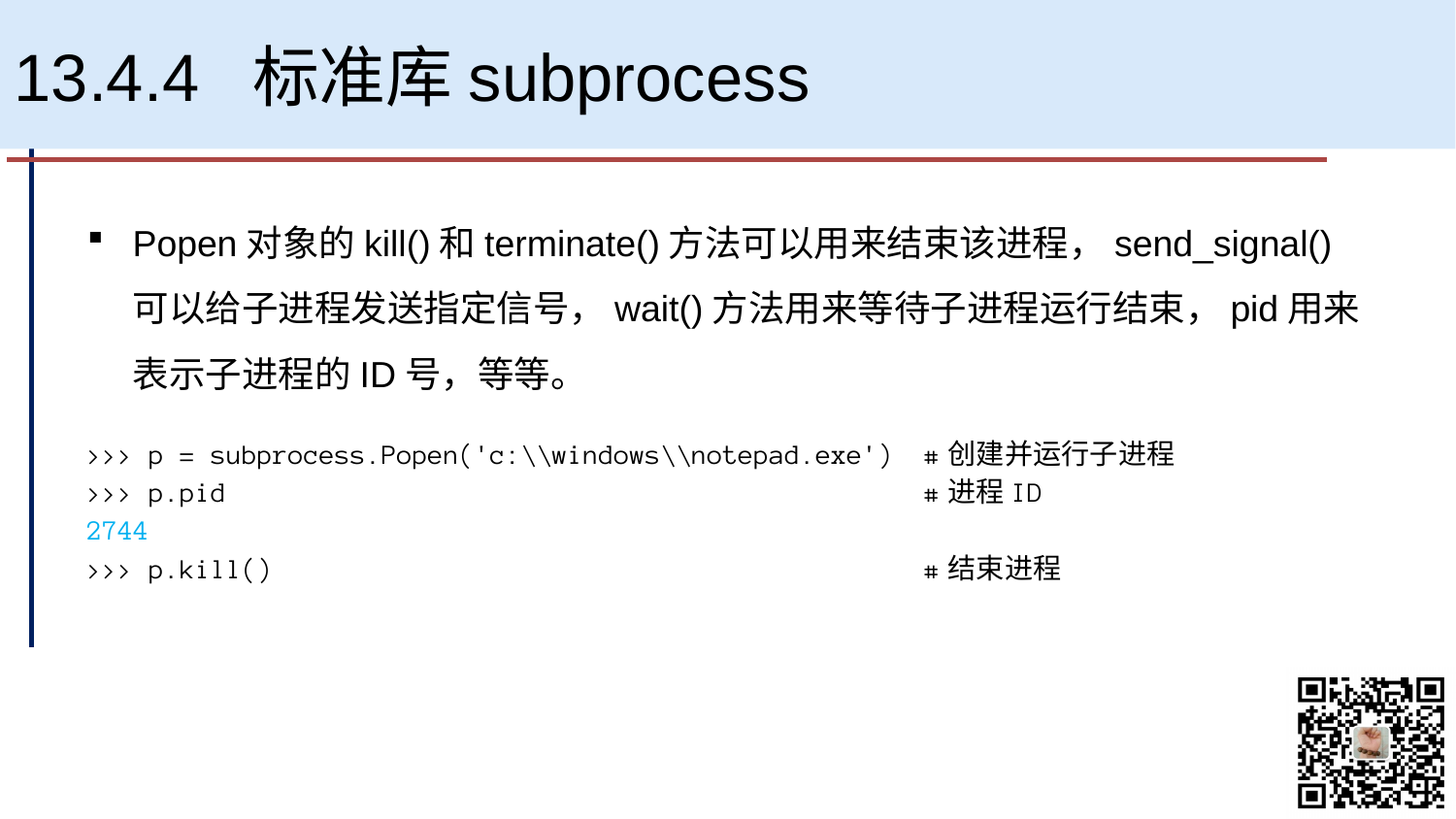

# 13.4.4  标准库subprocess
Popen对象的kill()和terminate()方法可以用来结束该进程，send_signal()可以给子进程发送指定信号，wait()方法用来等待子进程运行结束，pid用来表示子进程的ID号，等等。

>>> p = subprocess.Popen('c:\\windows\\notepad.exe')  #创建并运行子进程
>>> p.pid                                             #进程ID
2744
>>> p.kill()                                          #结束进程